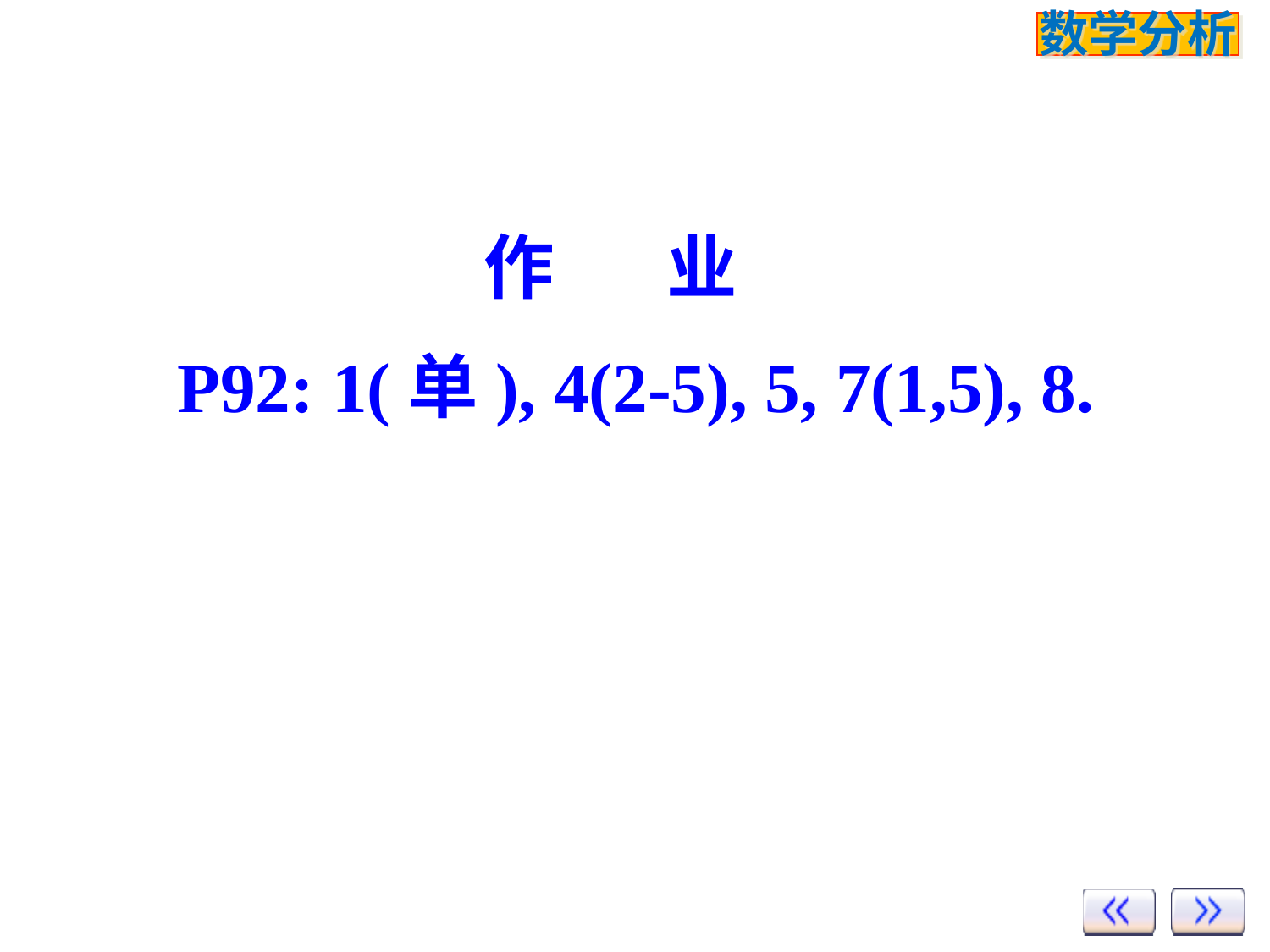

作       业
P92: 1(单), 4(2-5), 5, 7(1,5), 8.